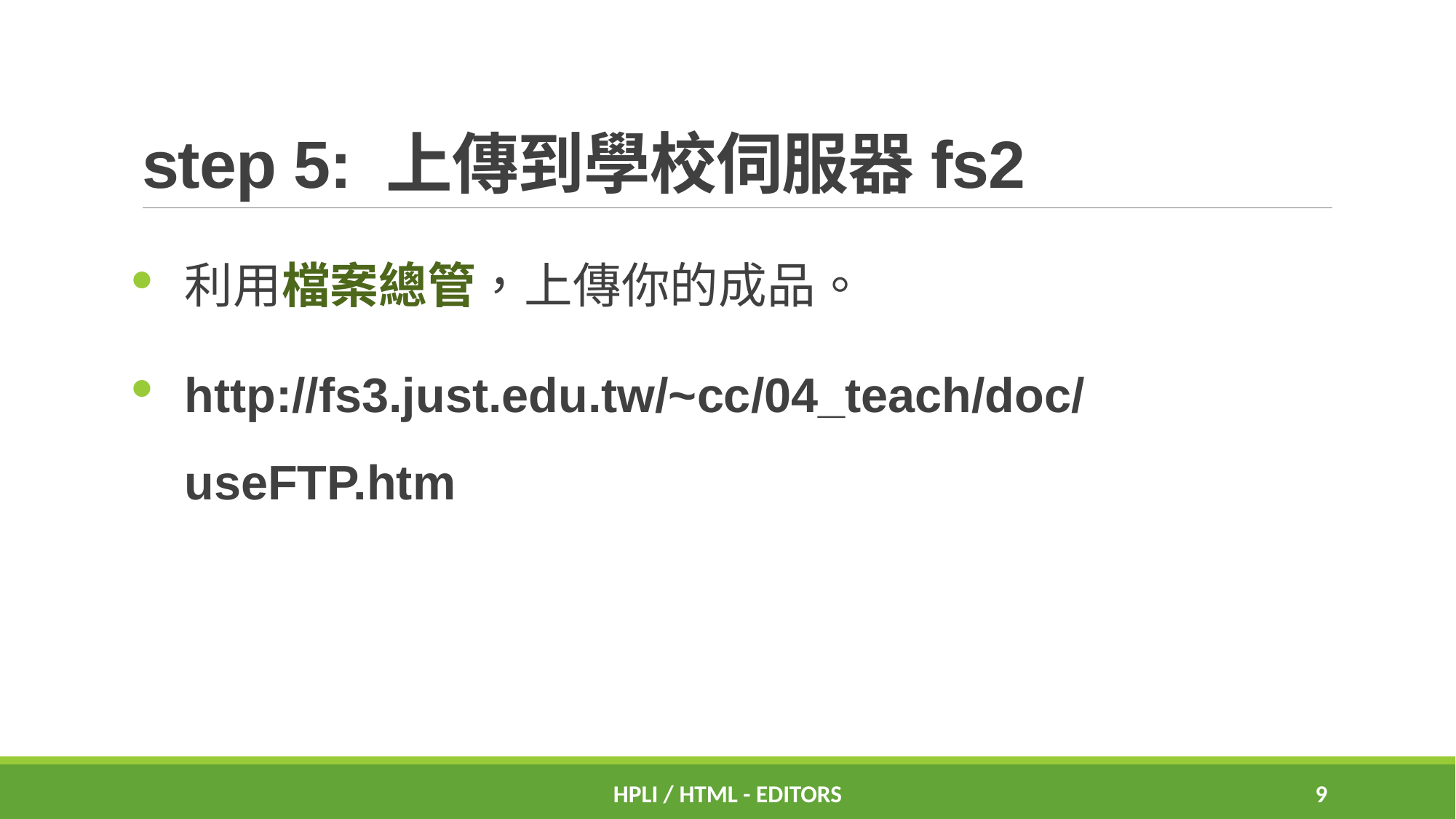

# step 5: 上傳到學校伺服器fs2
利用檔案總管，上傳你的成品。
http://fs3.just.edu.tw/~cc/04_teach/doc/useFTP.htm

HPLI / HTML - Editors
9